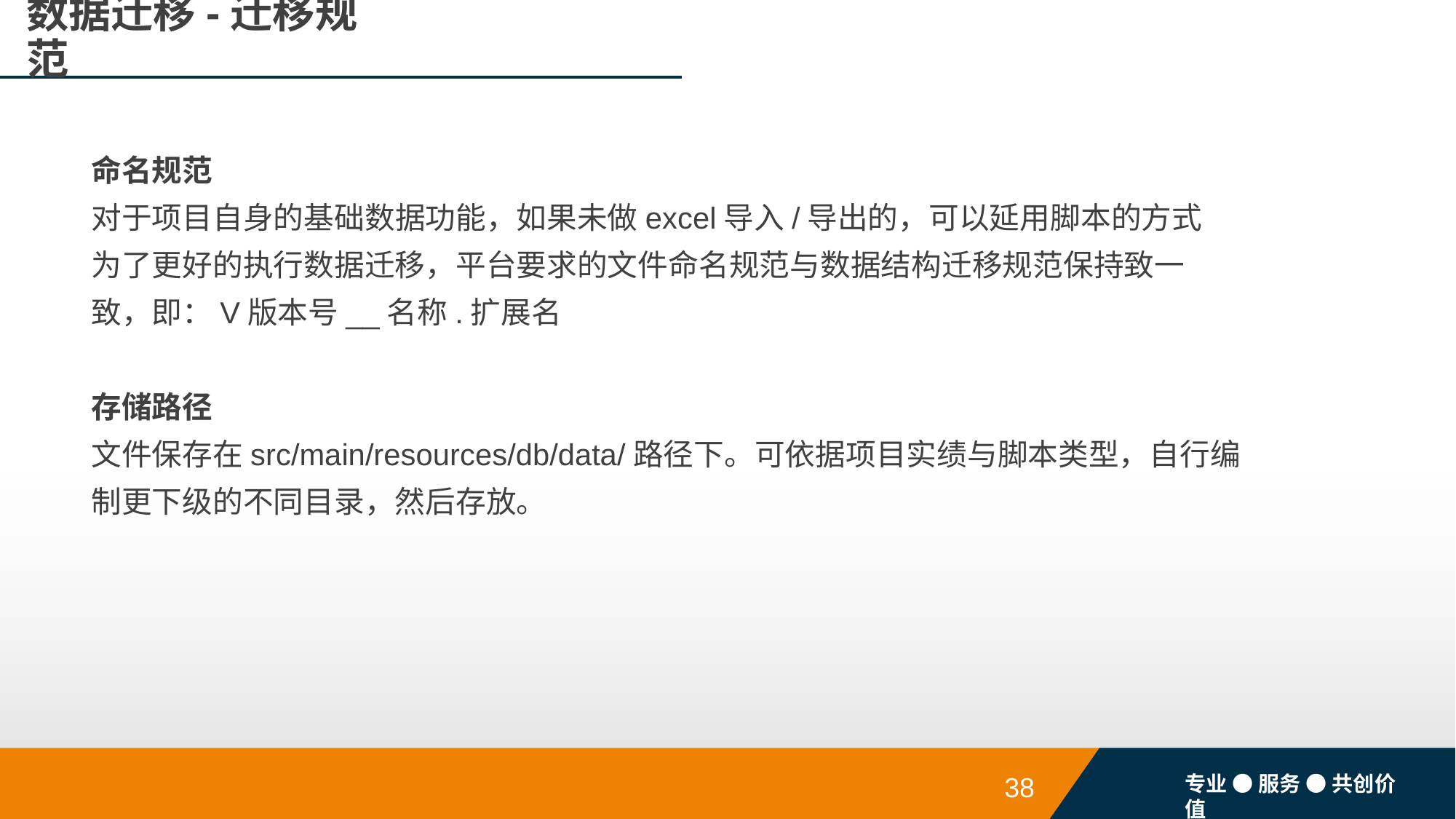

# 数据迁移-迁移规范
命名规范
对于项目自身的基础数据功能，如果未做excel导入/导出的，可以延用脚本的方式
为了更好的执行数据迁移，平台要求的文件命名规范与数据结构迁移规范保持致一致，即：V版本号__名称.扩展名

存储路径
文件保存在src/main/resources/db/data/路径下。可依据项目实绩与脚本类型，自行编制更下级的不同目录，然后存放。